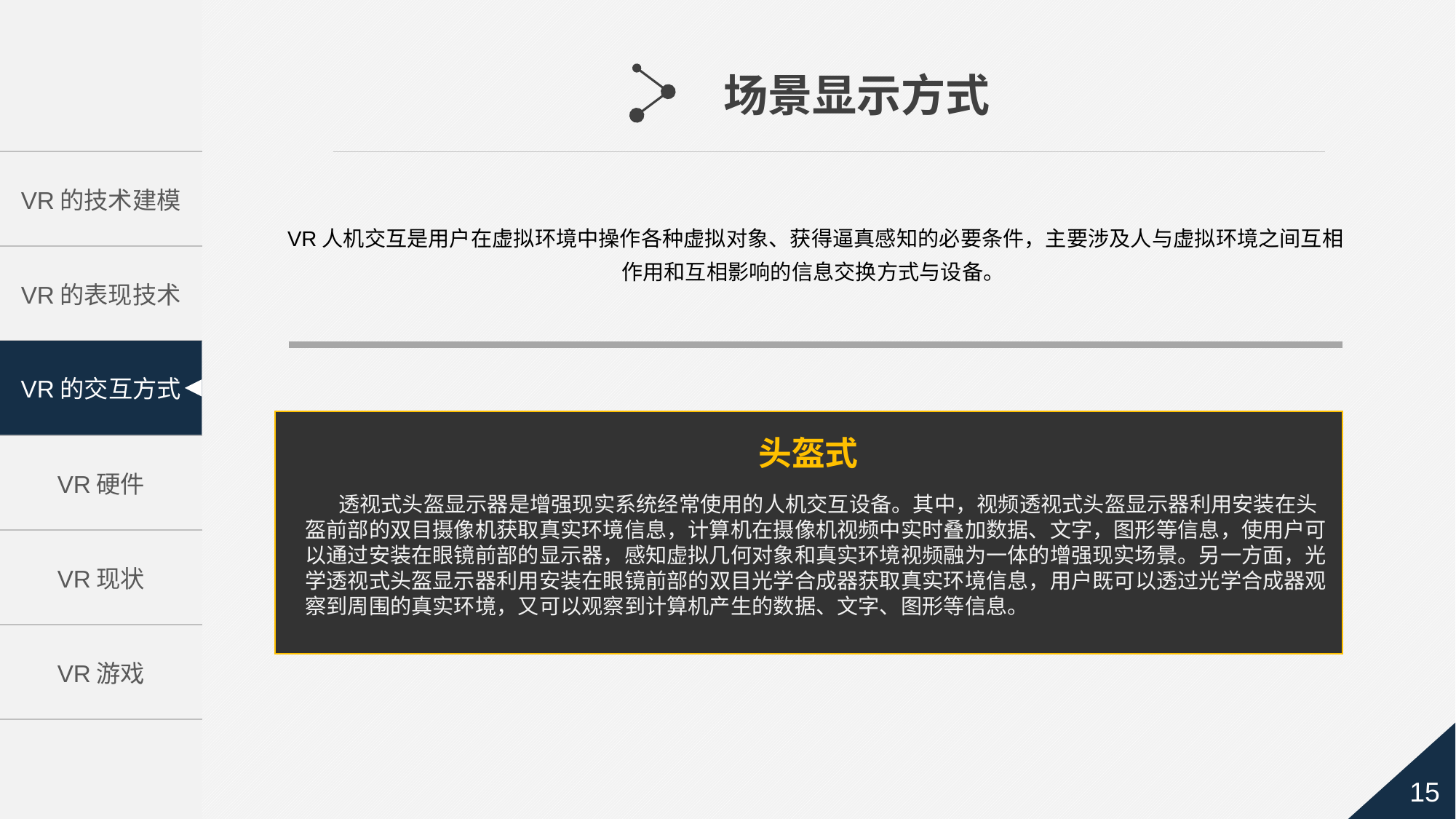

场景显示方式
VR人机交互是用户在虚拟环境中操作各种虚拟对象、获得逼真感知的必要条件，主要涉及人与虚拟环境之间互相作用和互相影响的信息交换方式与设备。

头盔式
      透视式头盔显示器是增强现实系统经常使用的人机交互设备。其中，视频透视式头盔显示器利用安装在头盔前部的双目摄像机获取真实环境信息，计算机在摄像机视频中实时叠加数据、文字，图形等信息，使用户可以通过安装在眼镜前部的显示器，感知虚拟几何对象和真实环境视频融为一体的增强现实场景。另一方面，光学透视式头盔显示器利用安装在眼镜前部的双目光学合成器获取真实环境信息，用户既可以透过光学合成器观察到周围的真实环境，又可以观察到计算机产生的数据、文字、图形等信息。